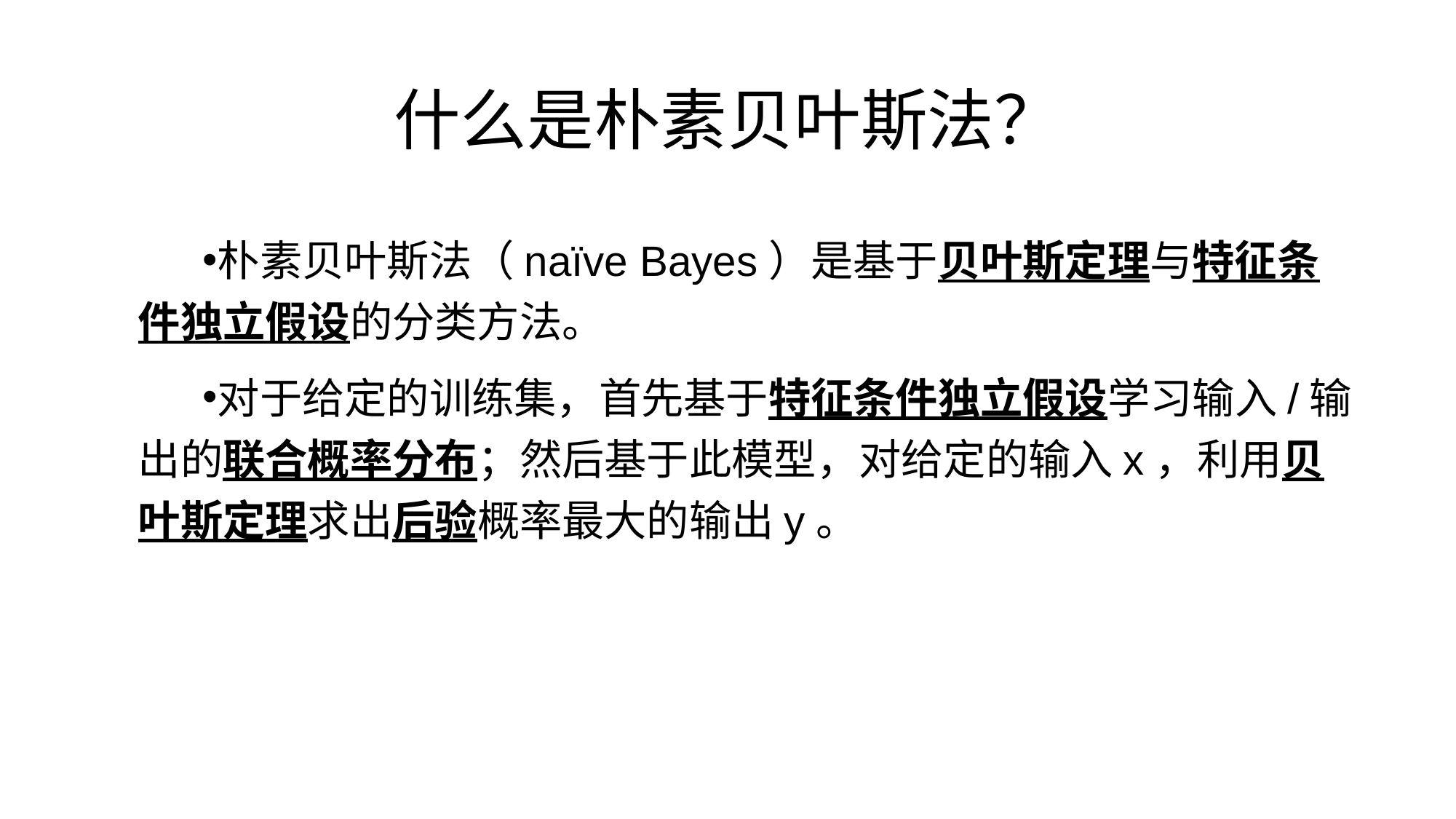

# 什么是朴素贝叶斯法？
朴素贝叶斯法（naïve Bayes）是基于贝叶斯定理与特征条件独立假设的分类方法。
对于给定的训练集，首先基于特征条件独立假设学习输入/输出的联合概率分布；然后基于此模型，对给定的输入x，利用贝叶斯定理求出后验概率最大的输出y。